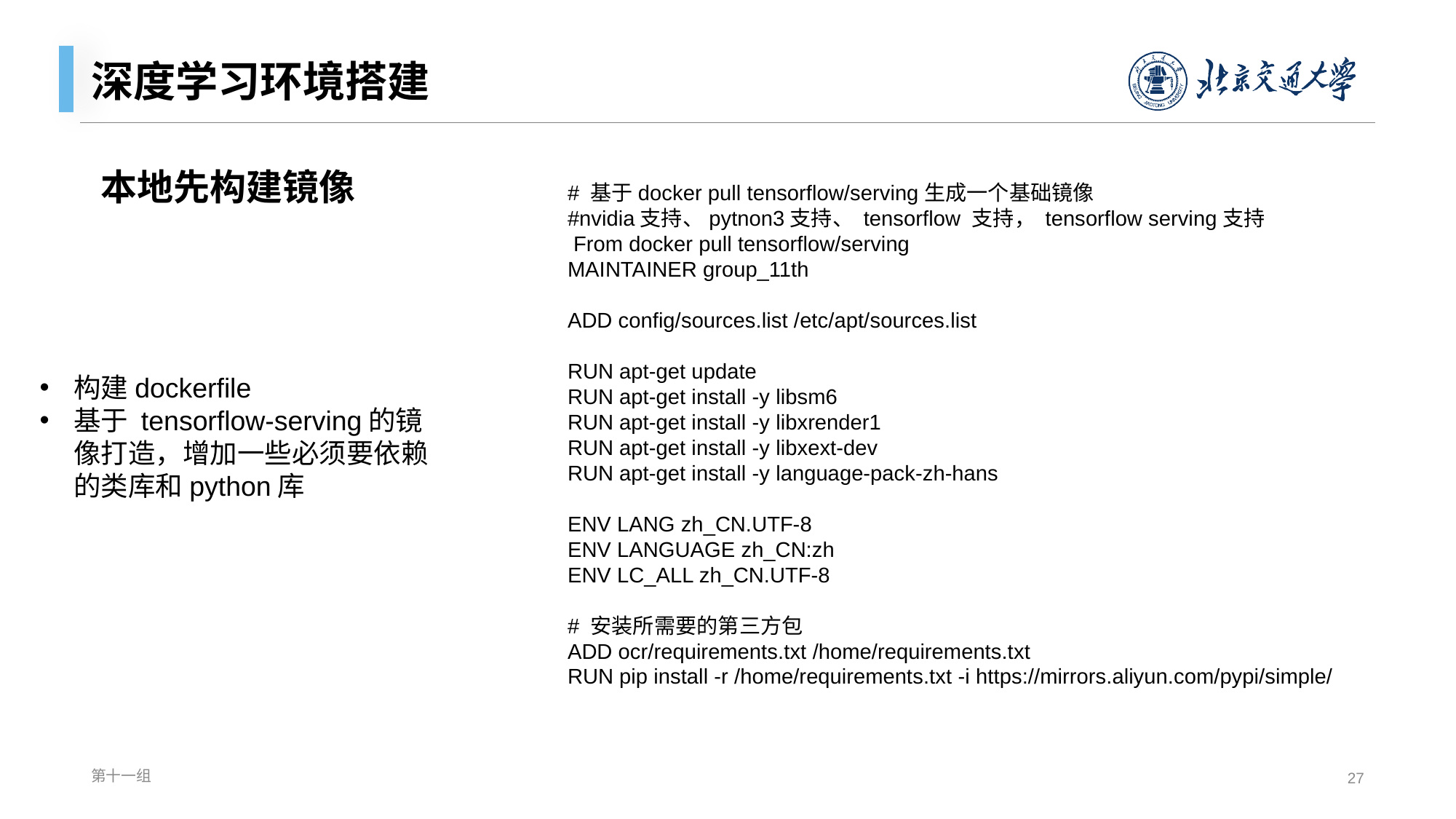

# 深度学习环境搭建
本地先构建镜像
# 基于docker pull tensorflow/serving生成一个基础镜像
#nvidia支持、pytnon3支持、 tensorflow 支持， tensorflow serving支持
 From docker pull tensorflow/serving
MAINTAINER group_11th

ADD config/sources.list /etc/apt/sources.list

RUN apt-get update
RUN apt-get install -y libsm6
RUN apt-get install -y libxrender1
RUN apt-get install -y libxext-dev
RUN apt-get install -y language-pack-zh-hans

ENV LANG zh_CN.UTF-8
ENV LANGUAGE zh_CN:zh
ENV LC_ALL zh_CN.UTF-8

# 安装所需要的第三方包
ADD ocr/requirements.txt /home/requirements.txt
RUN pip install -r /home/requirements.txt -i https://mirrors.aliyun.com/pypi/simple/
构建dockerfile
基于 tensorflow-serving的镜像打造，增加一些必须要依赖的类库和python库
第十一组
27